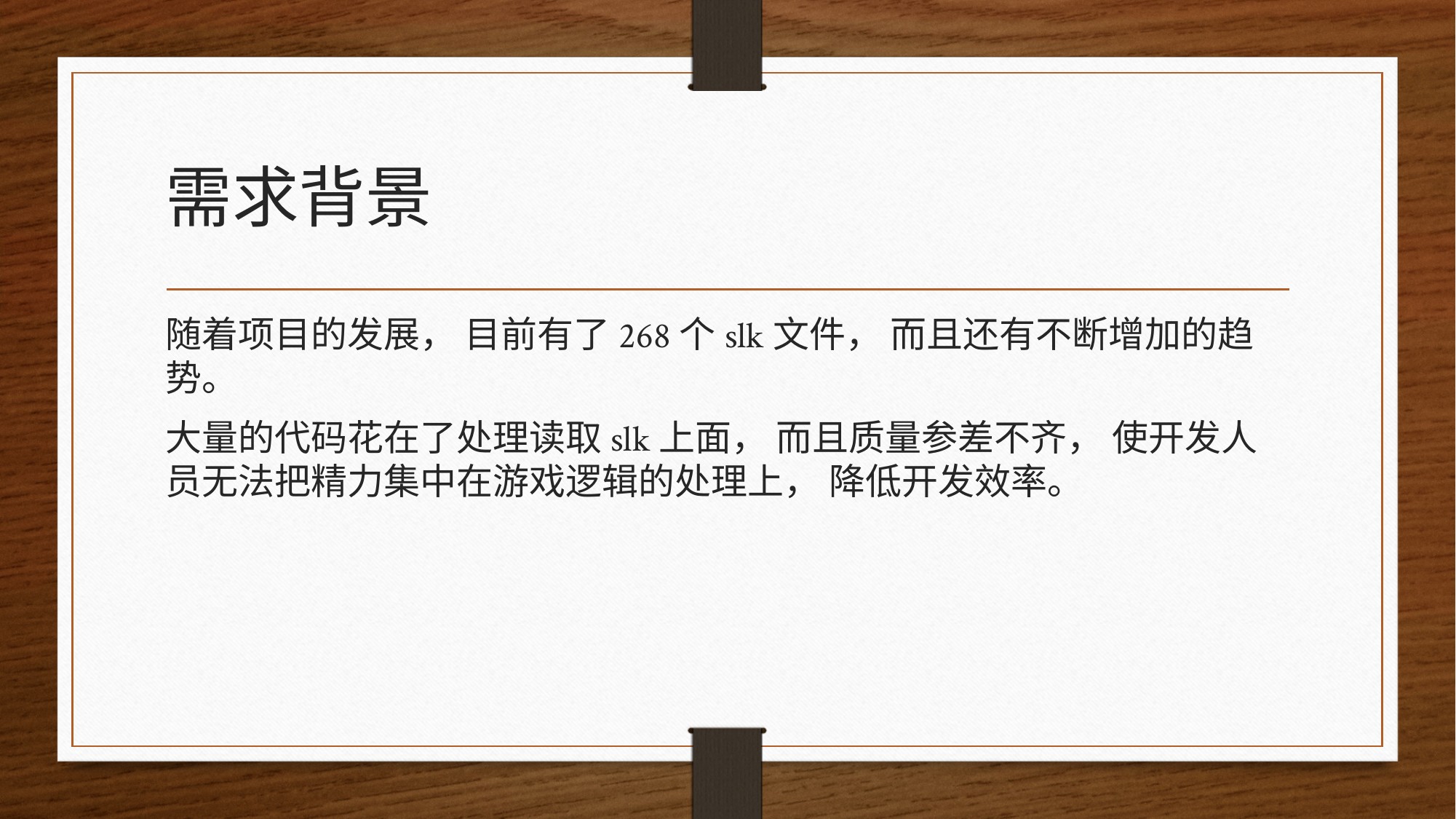

# 需求背景
随着项目的发展， 目前有了268个slk文件， 而且还有不断增加的趋势。
大量的代码花在了处理读取slk上面， 而且质量参差不齐， 使开发人员无法把精力集中在游戏逻辑的处理上， 降低开发效率。